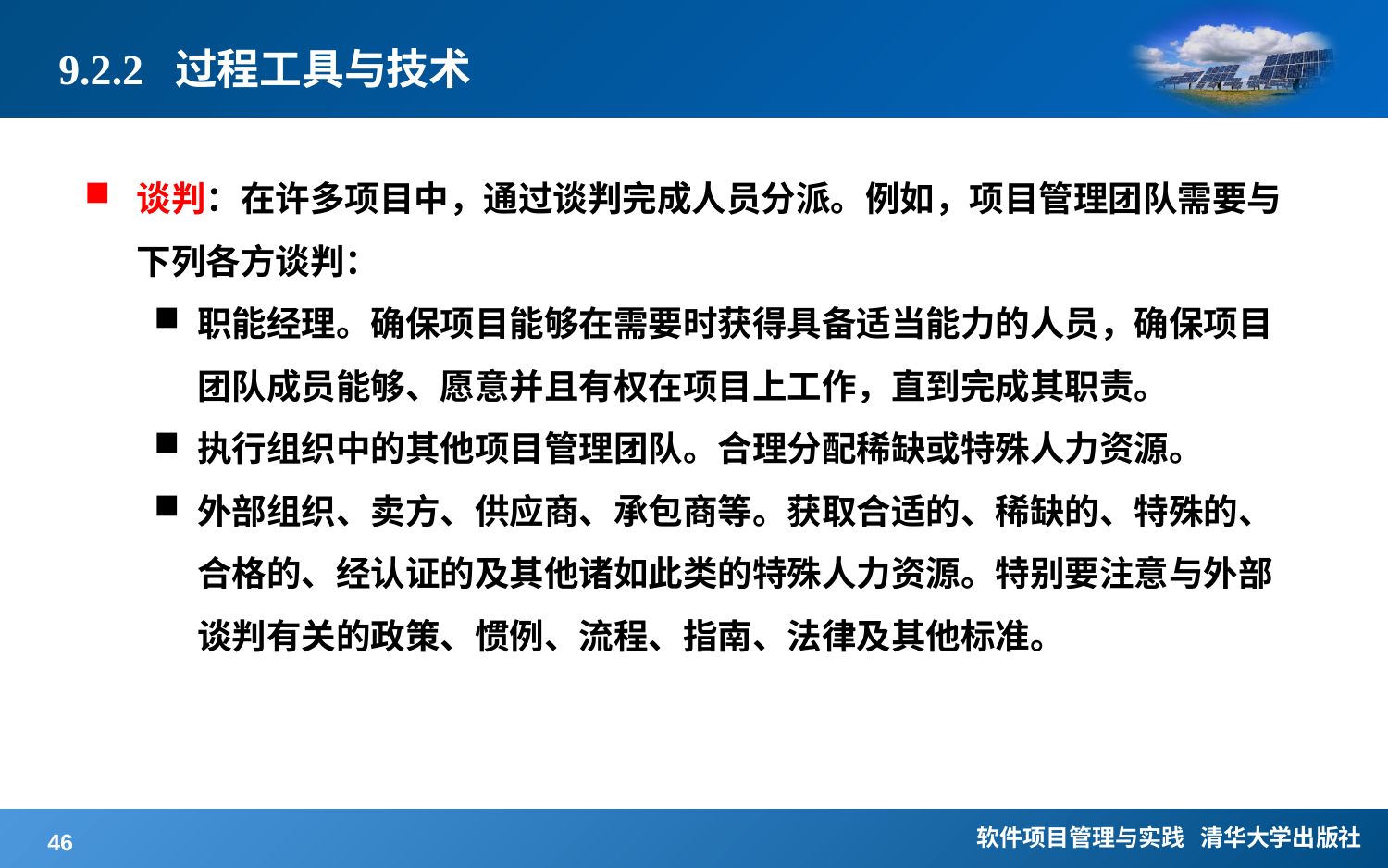

# 9.2.2  过程工具与技术
谈判：在许多项目中，通过谈判完成人员分派。例如，项目管理团队需要与下列各方谈判：
职能经理。确保项目能够在需要时获得具备适当能力的人员，确保项目团队成员能够、愿意并且有权在项目上工作，直到完成其职责。
执行组织中的其他项目管理团队。合理分配稀缺或特殊人力资源。
外部组织、卖方、供应商、承包商等。获取合适的、稀缺的、特殊的、合格的、经认证的及其他诸如此类的特殊人力资源。特别要注意与外部谈判有关的政策、惯例、流程、指南、法律及其他标准。